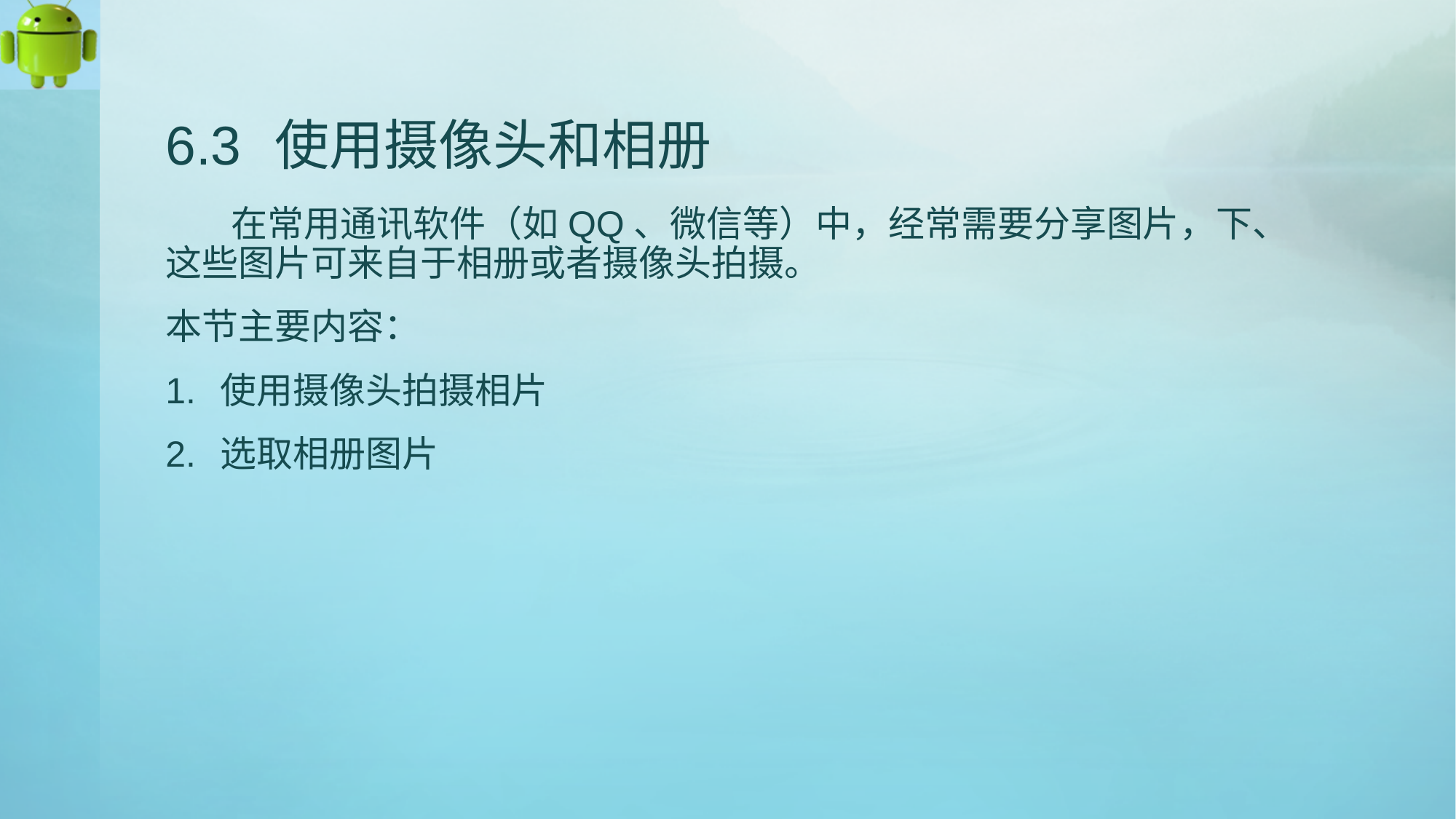

# 6.3	使用摄像头和相册
       在常用通讯软件（如QQ、微信等）中，经常需要分享图片，下、这些图片可来自于相册或者摄像头拍摄。
本节主要内容：
使用摄像头拍摄相片
选取相册图片